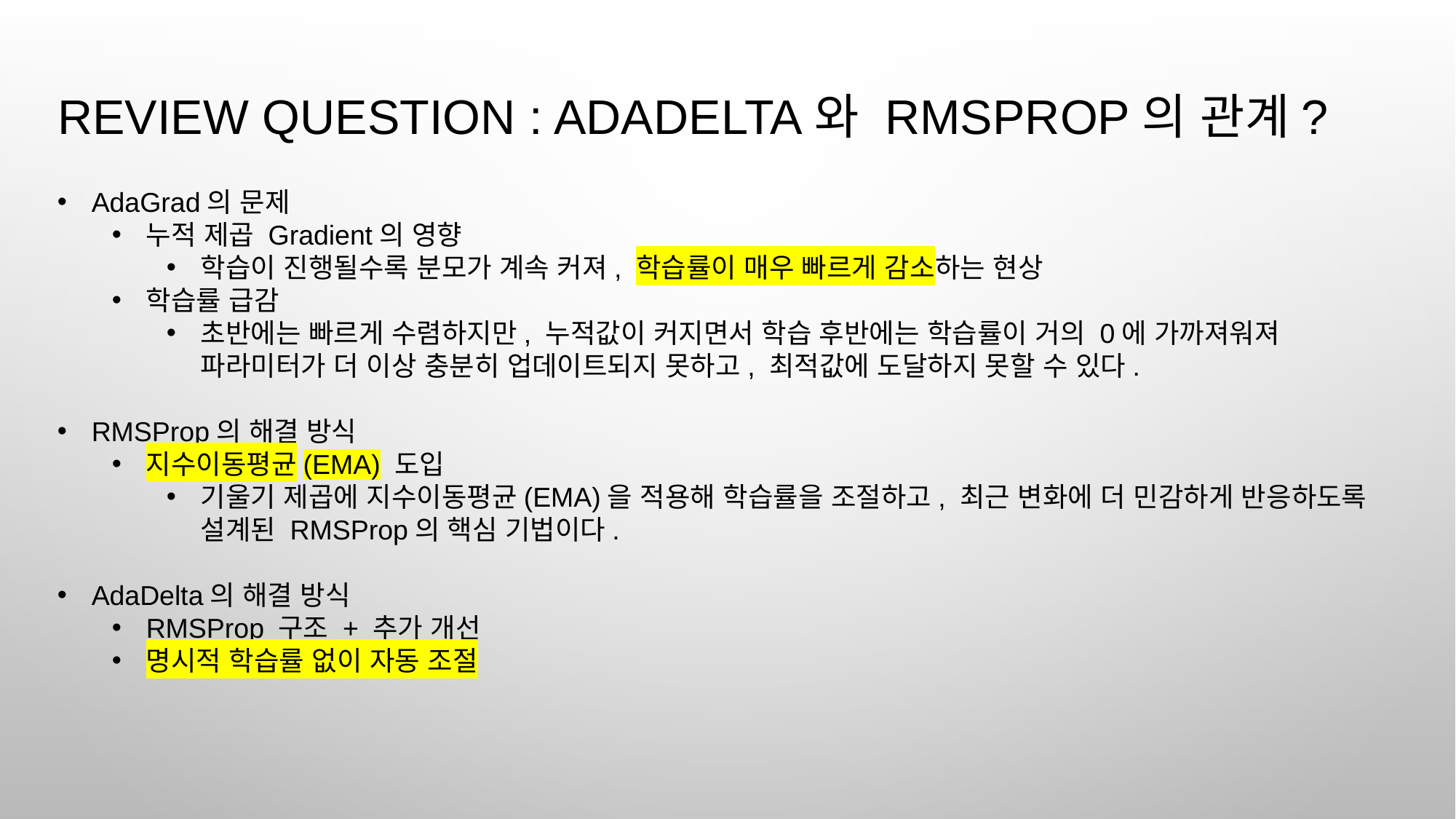

# Review Question : AdaDelta와 RMSProp의 관계?
AdaGrad의 문제
누적 제곱 Gradient의 영향
학습이 진행될수록 분모가 계속 커져, 학습률이 매우 빠르게 감소하는 현상
학습률 급감
초반에는 빠르게 수렴하지만, 누적값이 커지면서 학습 후반에는 학습률이 거의 0에 가까져워져 파라미터가 더 이상 충분히 업데이트되지 못하고, 최적값에 도달하지 못할 수 있다.

RMSProp의 해결 방식
지수이동평균(EMA) 도입
기울기 제곱에 지수이동평균(EMA)을 적용해 학습률을 조절하고, 최근 변화에 더 민감하게 반응하도록 설계된 RMSProp의 핵심 기법이다.

AdaDelta의 해결 방식
RMSProp 구조 + 추가 개선
명시적 학습률 없이 자동 조절